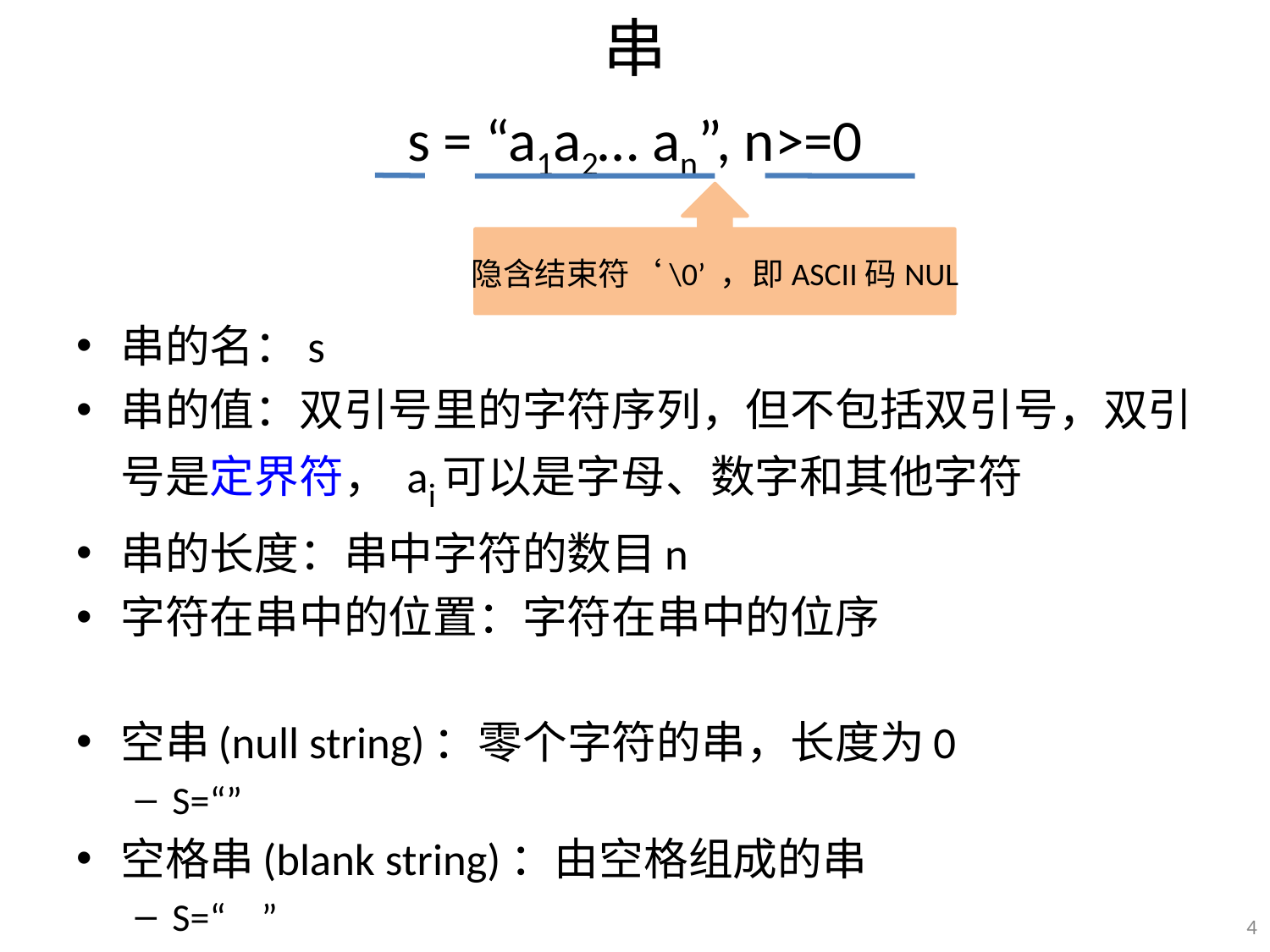

# 串
s = “a1a2… an”, n>=0

串的名：s
串的值：双引号里的字符序列，但不包括双引号，双引号是定界符， ai可以是字母、数字和其他字符
串的长度：串中字符的数目n
字符在串中的位置：字符在串中的位序

空串(null string)：零个字符的串，长度为0
S=“”
空格串(blank string)：由空格组成的串
S=“    ”

隐含结束符‘\0’ ，即ASCII码NUL
4